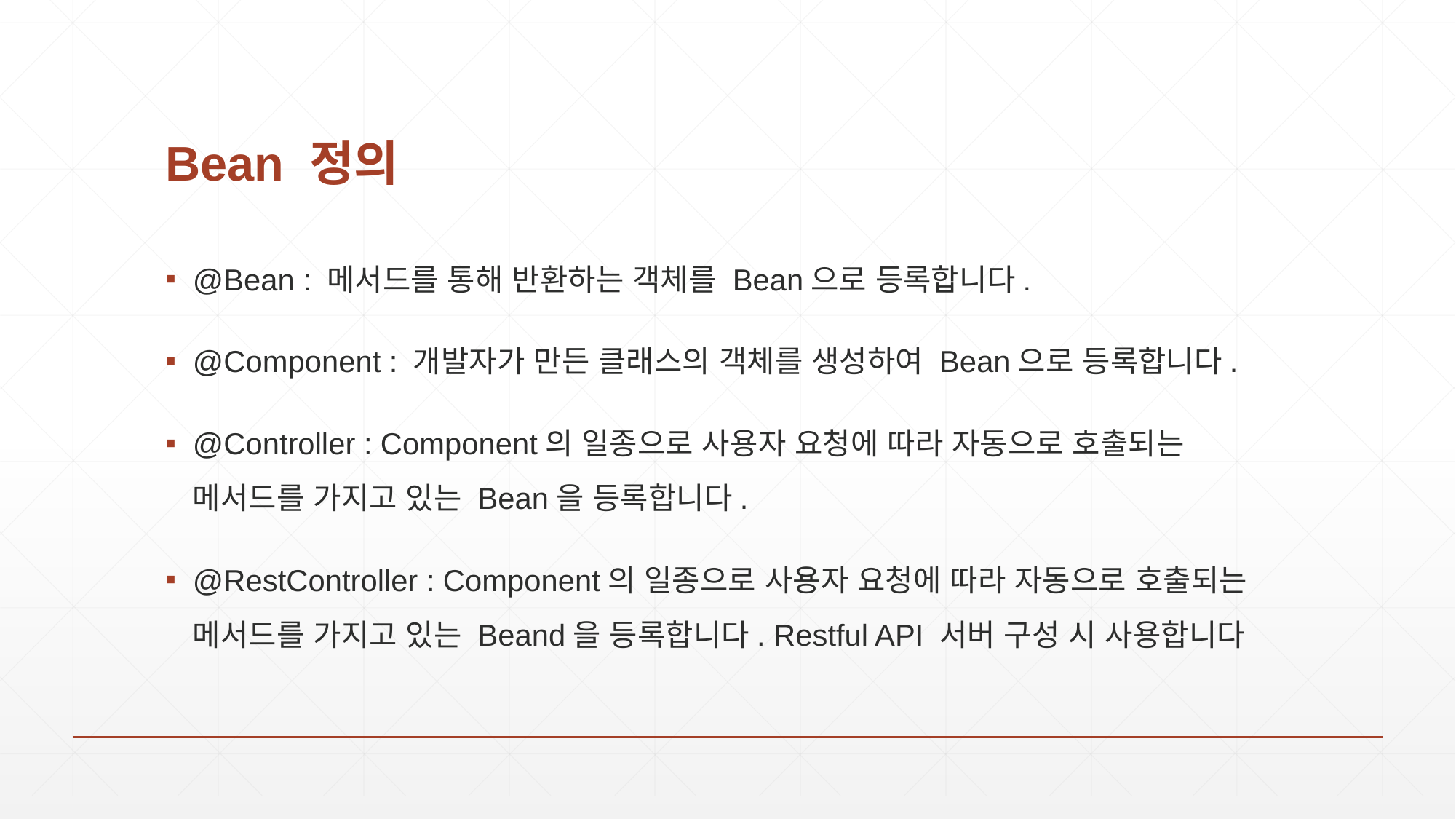

# Bean 정의
@Bean : 메서드를 통해 반환하는 객체를 Bean으로 등록합니다.
@Component : 개발자가 만든 클래스의 객체를 생성하여 Bean으로 등록합니다.
@Controller : Component의 일종으로 사용자 요청에 따라 자동으로 호출되는 메서드를 가지고 있는 Bean을 등록합니다.
@RestController : Component의 일종으로 사용자 요청에 따라 자동으로 호출되는 메서드를 가지고 있는 Beand을 등록합니다. Restful API 서버 구성 시 사용합니다